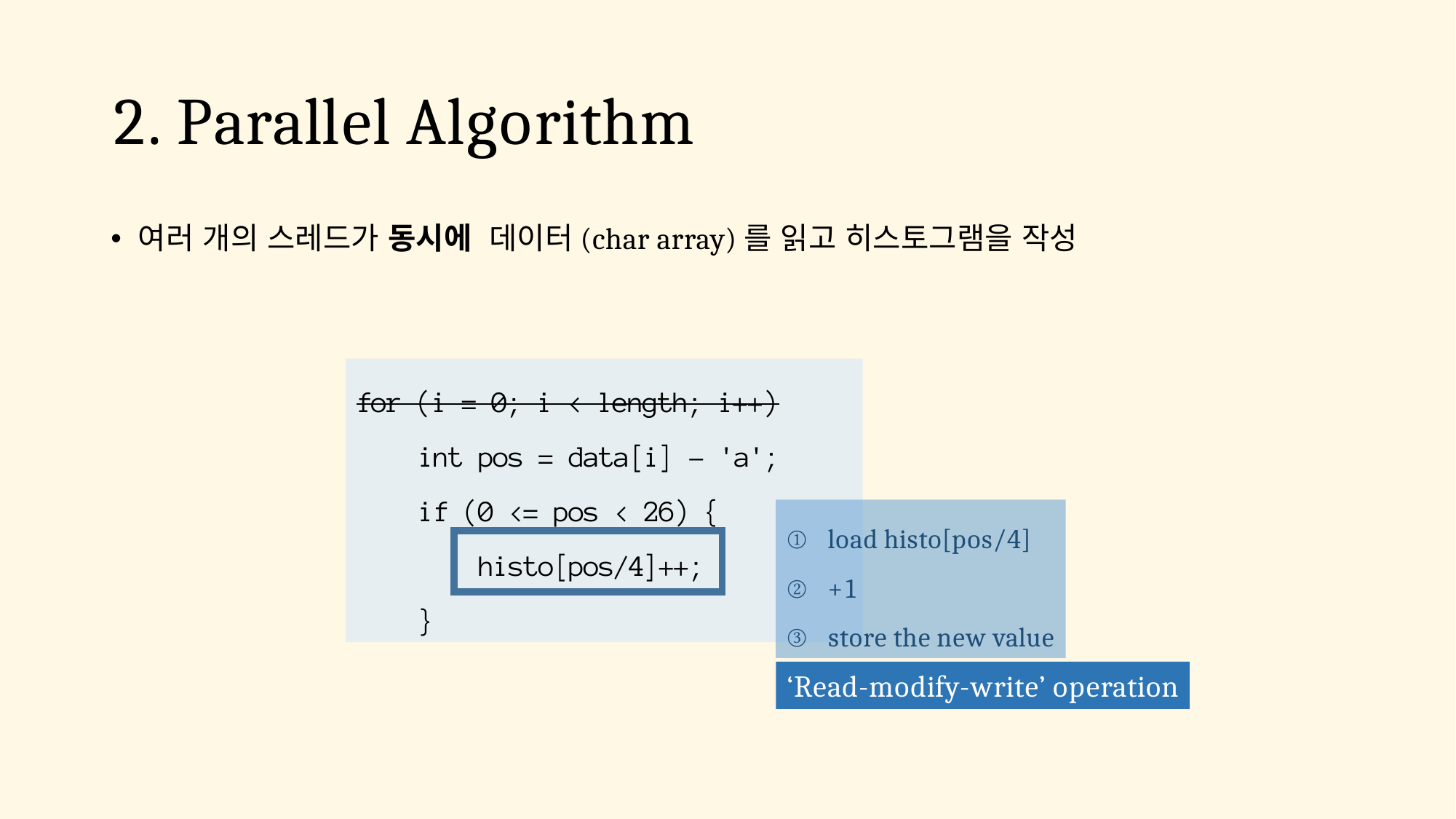

# 2. Parallel Algorithm
여러 개의 스레드가 동시에  데이터(char array)를 읽고 히스토그램을 작성

for (i = 0; i < length; i++)
    int pos = data[i] - 'a';
    if (0 <= pos < 26) {
        histo[pos/4]++;
    }
load histo[pos/4]
+1
store the new value

‘Read-modify-write’ operation